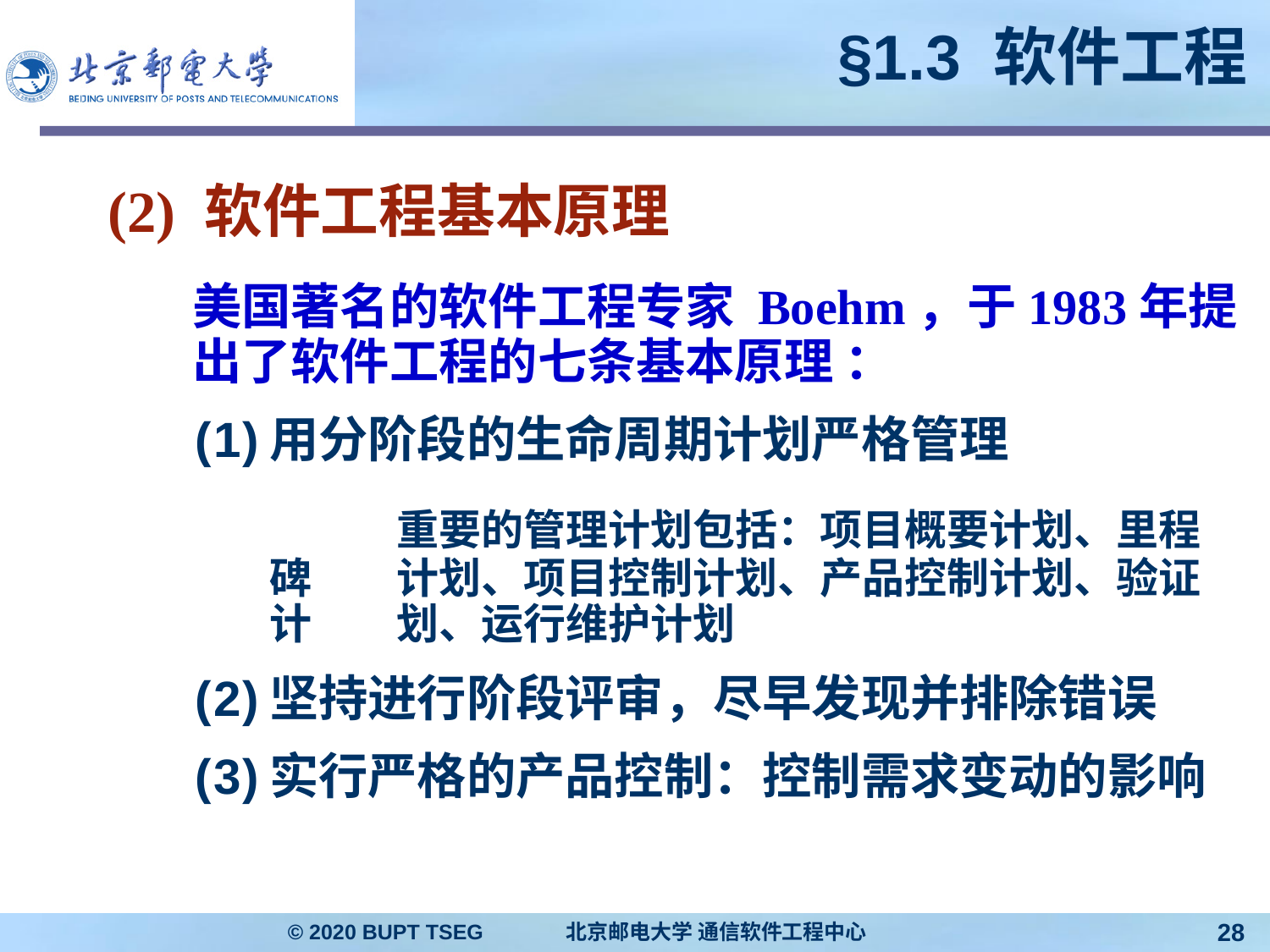

# §1.3 软件工程
(2) 软件工程基本原理
	美国著名的软件工程专家 Boehm，于1983年提出了软件工程的七条基本原理 ：
用分阶段的生命周期计划严格管理
		重要的管理计划包括：项目概要计划、里程碑	计划、项目控制计划、产品控制计划、验证计	划、运行维护计划
坚持进行阶段评审，尽早发现并排除错误
实行严格的产品控制：控制需求变动的影响
© 2020 BUPT TSEG             北京邮电大学 通信软件工程中心